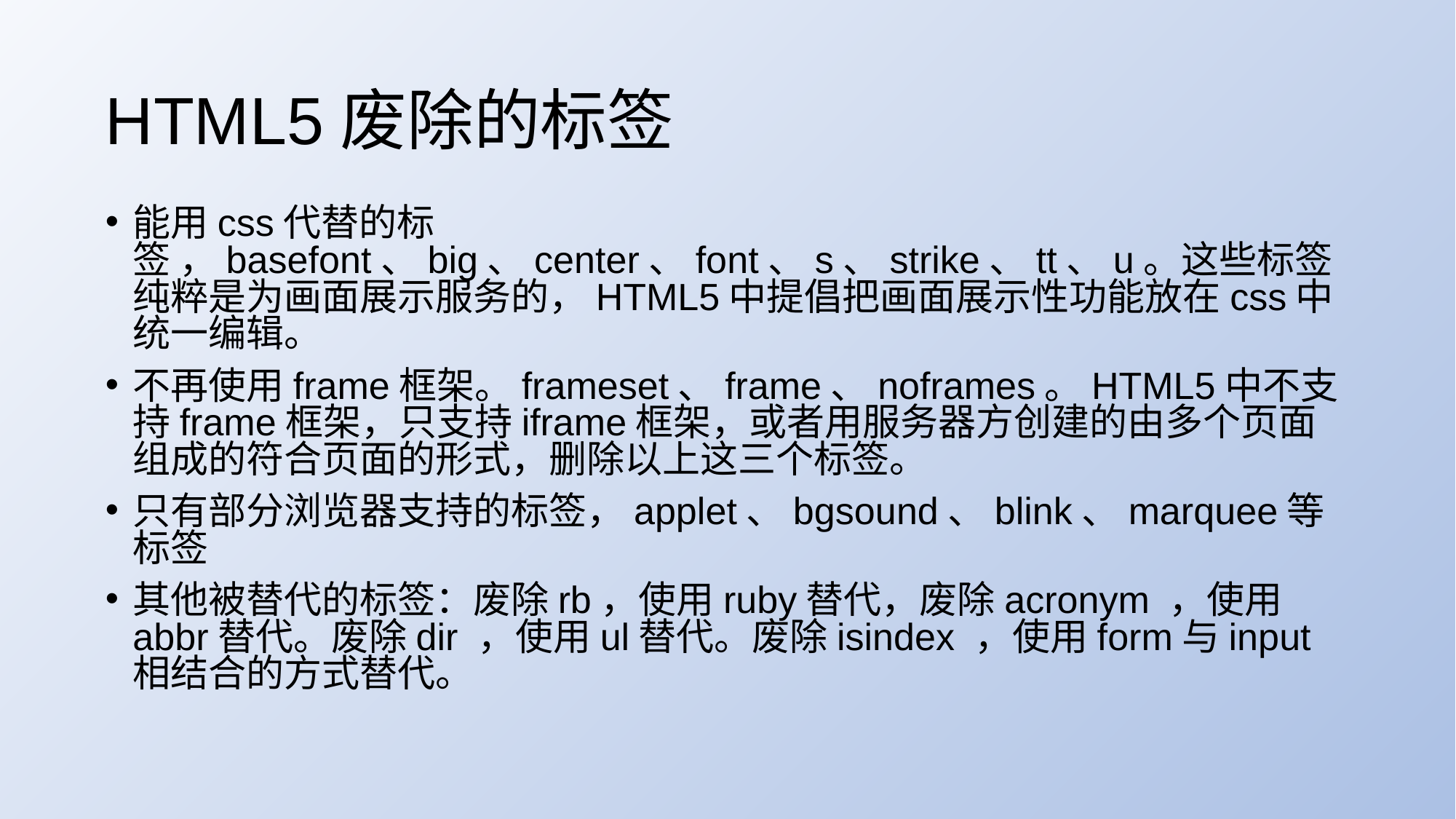

# HTML5废除的标签
能用css代替的标签 ，basefont、big、center、font、s、strike、tt、u。这些标签纯粹是为画面展示服务的，HTML5中提倡把画面展示性功能放在css中统一编辑。
不再使用frame框架。frameset、frame、noframes。HTML5中不支持frame框架，只支持iframe框架，或者用服务器方创建的由多个页面组成的符合页面的形式，删除以上这三个标签。
只有部分浏览器支持的标签，applet、bgsound、blink、marquee等标签
其他被替代的标签：废除rb，使用ruby替代，废除acronym ，使用abbr替代。废除dir ，使用ul替代。废除isindex ，使用form与input相结合的方式替代。